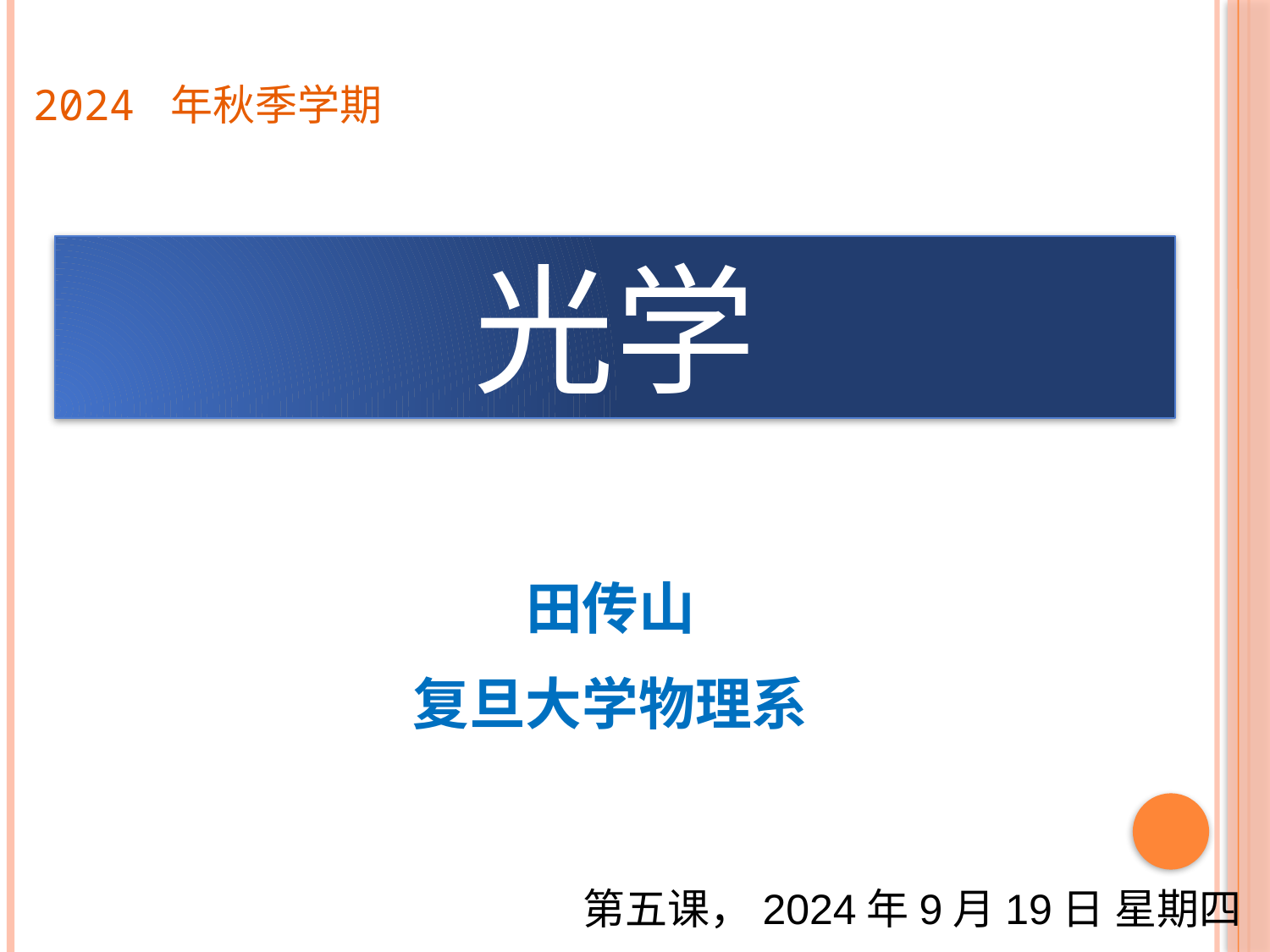

2024 年秋季学期
光学
田传山
复旦大学物理系
第五课，2024年9月19日 星期四